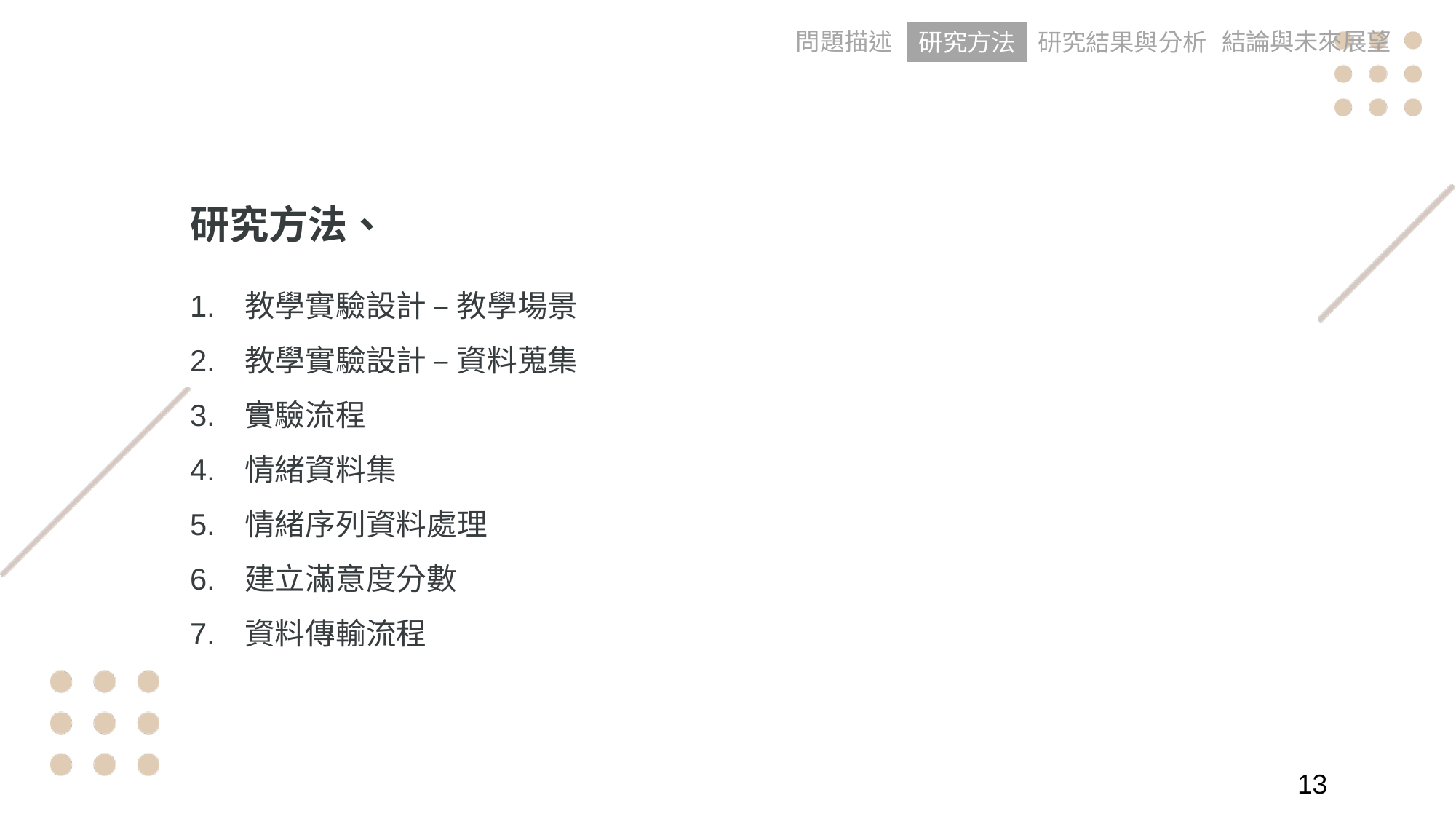

問題描述
結論與未來展望
研究方法
研究結果與分析
研究方法、
教學實驗設計 – 教學場景
教學實驗設計 – 資料蒐集
實驗流程
情緒資料集
情緒序列資料處理
建立滿意度分數
資料傳輸流程

		13